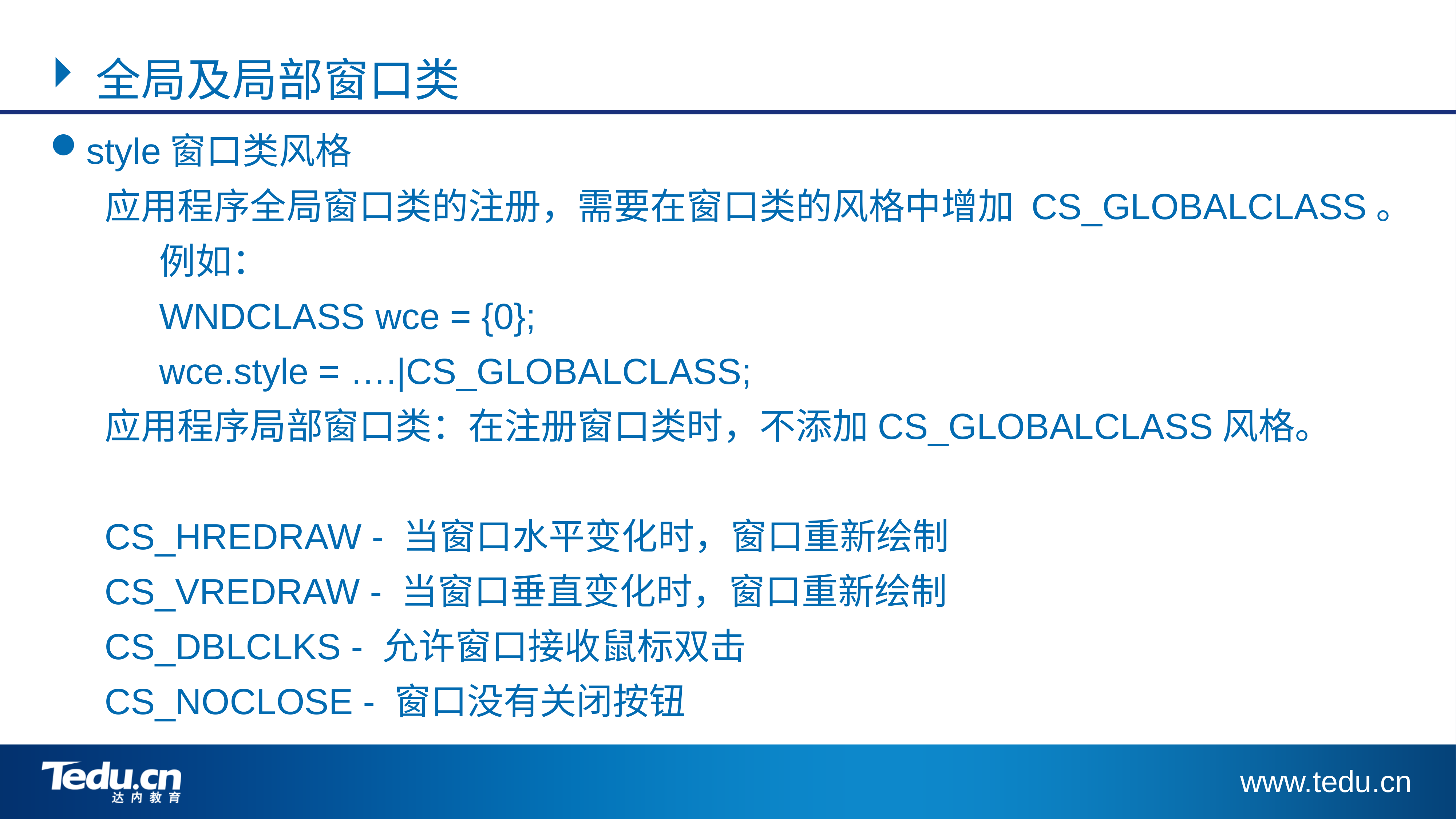

全局及局部窗口类
style窗口类风格
	应用程序全局窗口类的注册，需要在窗口类的风格中增加 CS_GLOBALCLASS。
		例如：
		WNDCLASS wce = {0};
		wce.style = ….|CS_GLOBALCLASS;
	应用程序局部窗口类：在注册窗口类时，不添加CS_GLOBALCLASS风格。

	CS_HREDRAW - 当窗口水平变化时，窗口重新绘制
	CS_VREDRAW - 当窗口垂直变化时，窗口重新绘制
	CS_DBLCLKS - 允许窗口接收鼠标双击
	CS_NOCLOSE - 窗口没有关闭按钮